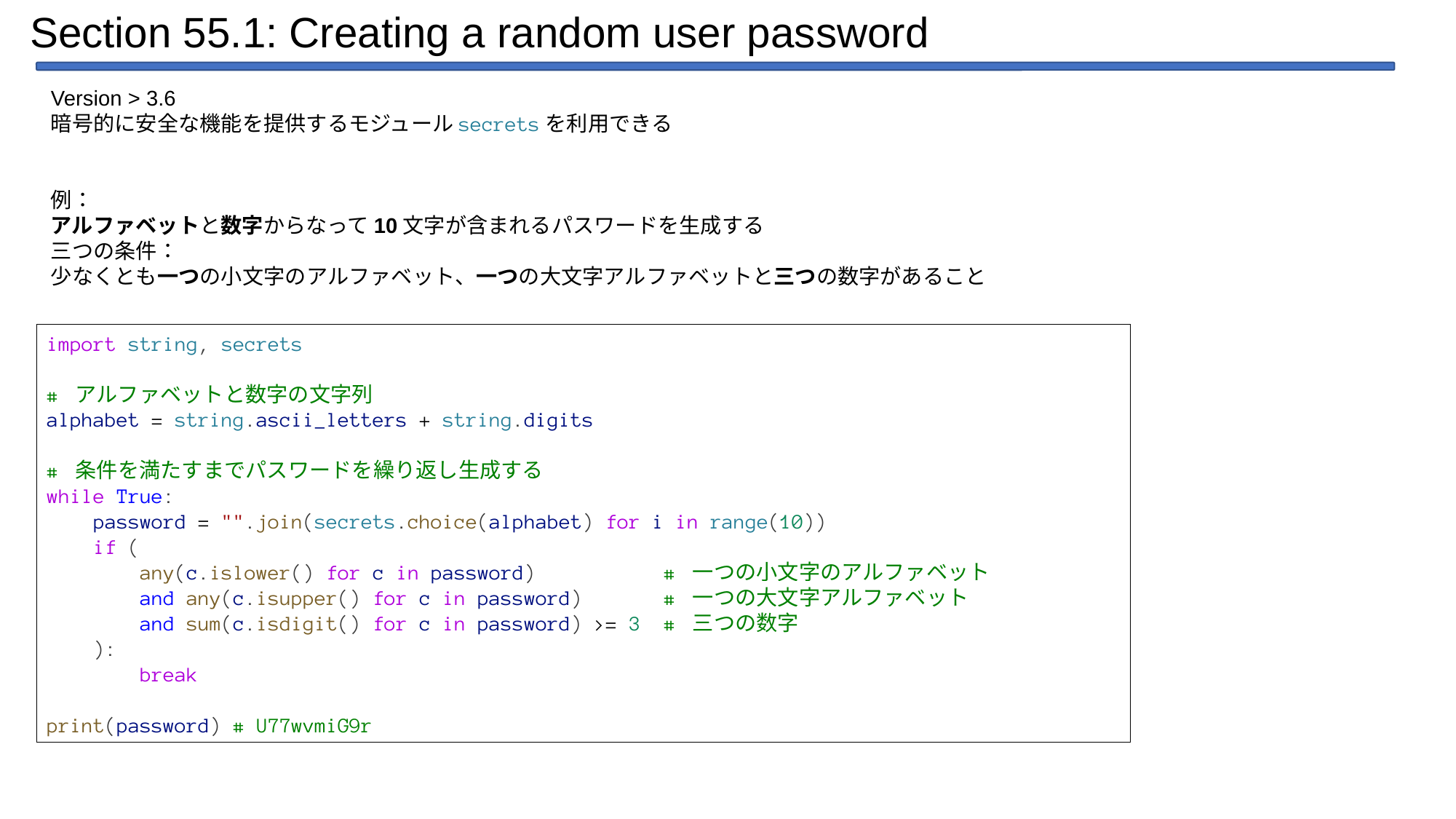

Section 55.1: Creating a random user password

Version > 3.6
暗号的に安全な機能を提供するモジュールsecretsを利用できる

例：
アルファベットと数字からなって10文字が含まれるパスワードを生成する
三つの条件：
少なくとも一つの小文字のアルファベット、一つの大文字アルファベットと三つの数字があること
import string, secrets

# アルファベットと数字の文字列 alphabet = string.ascii_letters + string.digits

# 条件を満たすまでパスワードを繰り返し生成する
while True:
    password = "".join(secrets.choice(alphabet) for i in range(10))
    if (
        any(c.islower() for c in password)           # 一つの小文字のアルファベット
        and any(c.isupper() for c in password)       # 一つの大文字アルファベット
        and sum(c.isdigit() for c in password) >= 3  # 三つの数字
    ):
        break
print(password) # U77wvmiG9r